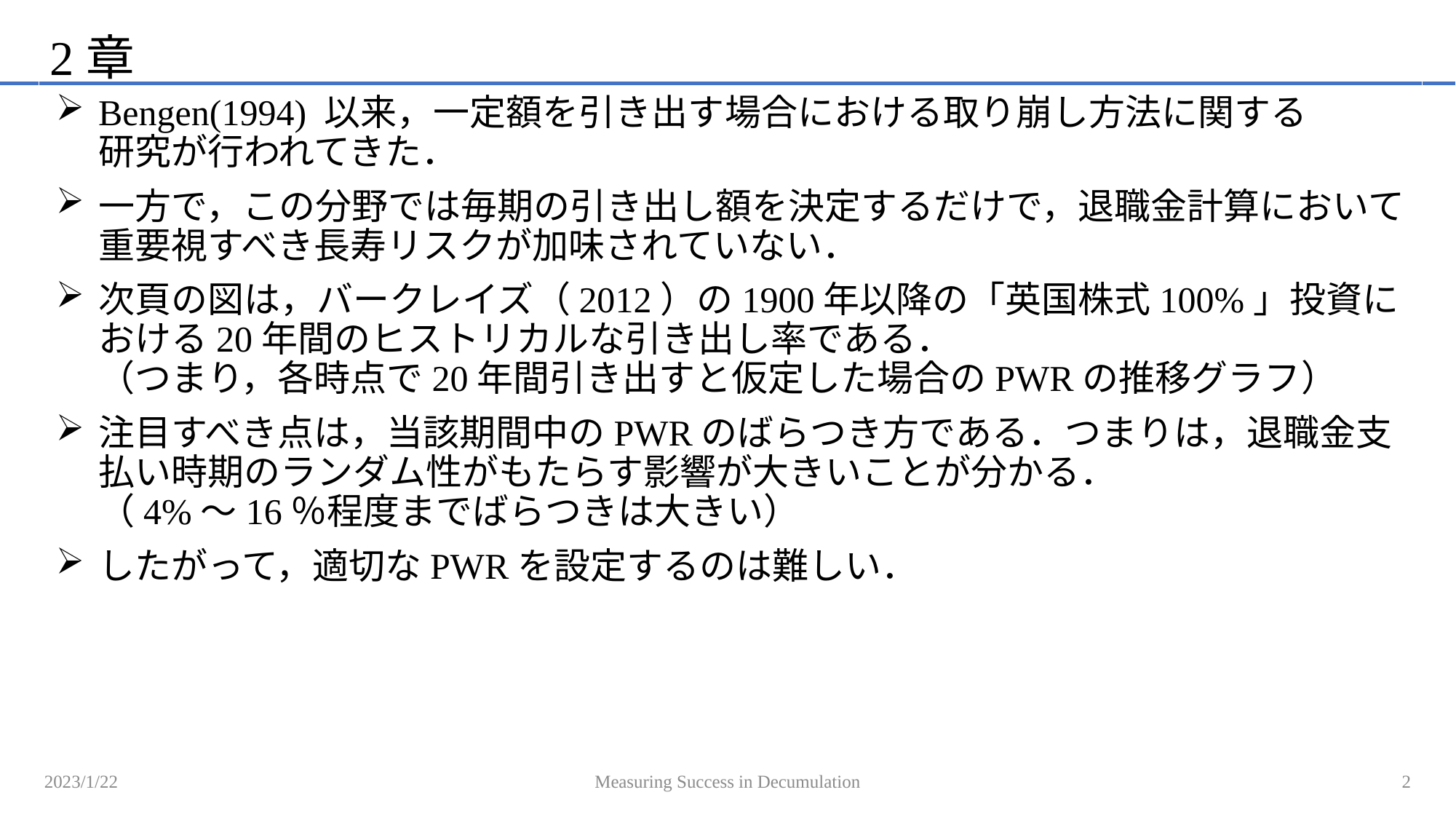

# 2章
Bengen(1994) 以来，一定額を引き出す場合における取り崩し方法に関する
研究が行われてきた．
一方で，この分野では毎期の引き出し額を決定するだけで，退職金計算において
重要視すべき長寿リスクが加味されていない．
次頁の図は，バークレイズ（2012）の1900年以降の「英国株式100%」投資に
おける20年間のヒストリカルな引き出し率である．
（つまり，各時点で20年間引き出すと仮定した場合のPWRの推移グラフ）
注目すべき点は，当該期間中のPWRのばらつき方である．つまりは，退職金支払い時期のランダム性がもたらす影響が大きいことが分かる．
（4%～16％程度までばらつきは大きい）
したがって，適切なPWRを設定するのは難しい．
2023/1/22
2
Measuring Success in Decumulation